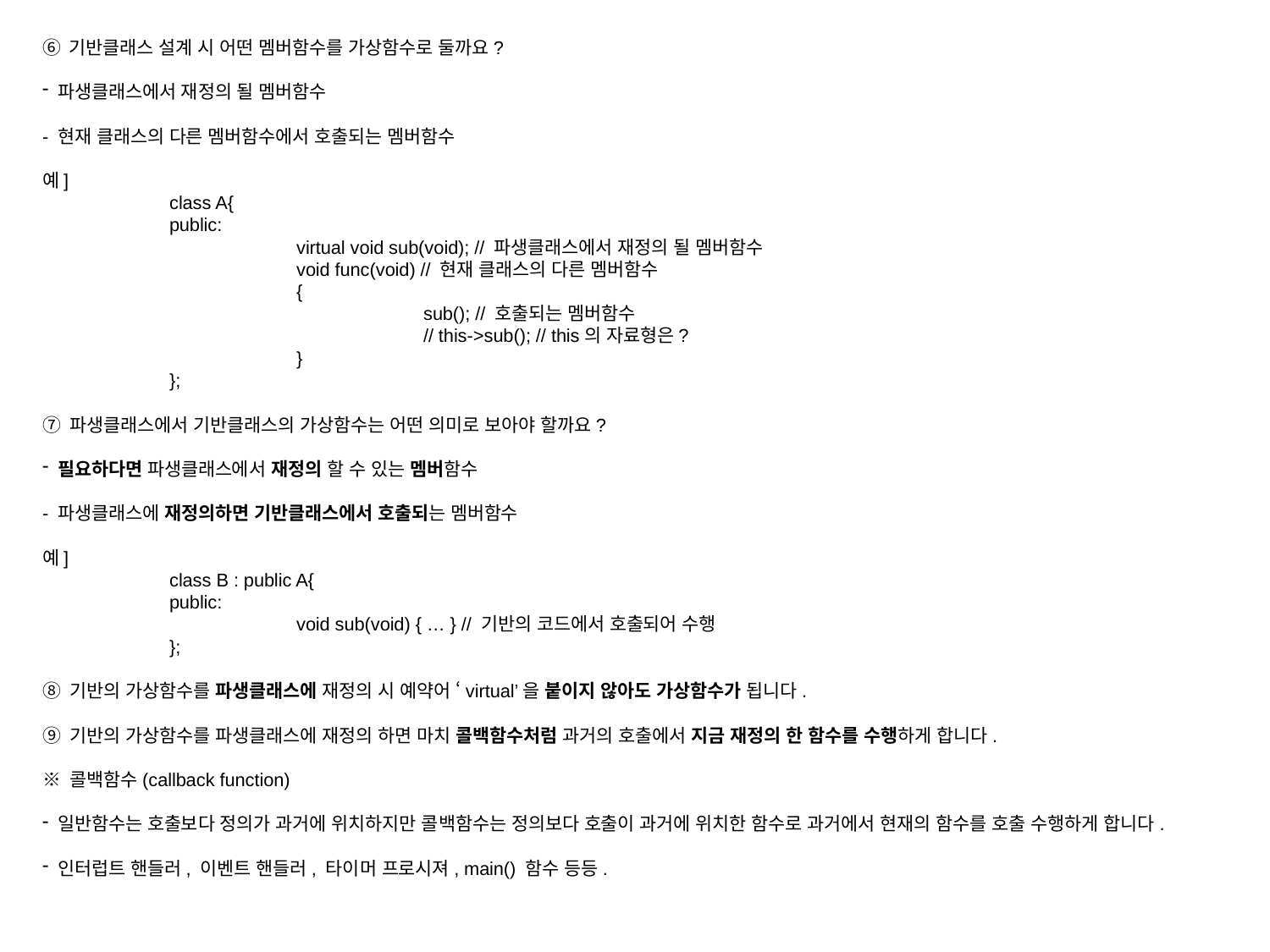

⑥ 기반클래스 설계 시 어떤 멤버함수를 가상함수로 둘까요?

 파생클래스에서 재정의 될 멤버함수

- 현재 클래스의 다른 멤버함수에서 호출되는 멤버함수

예]
	class A{
	public:
		virtual void sub(void); // 파생클래스에서 재정의 될 멤버함수
		void func(void) // 현재 클래스의 다른 멤버함수
		{
			sub(); // 호출되는 멤버함수
			// this->sub(); // this의 자료형은?
		}
	};

⑦ 파생클래스에서 기반클래스의 가상함수는 어떤 의미로 보아야 할까요?

 필요하다면 파생클래스에서 재정의 할 수 있는 멤버함수

- 파생클래스에 재정의하면 기반클래스에서 호출되는 멤버함수

예]
	class B : public A{
	public:
		void sub(void) { … } // 기반의 코드에서 호출되어 수행
	};

⑧ 기반의 가상함수를 파생클래스에 재정의 시 예약어 ‘virtual’을 붙이지 않아도 가상함수가 됩니다.

⑨ 기반의 가상함수를 파생클래스에 재정의 하면 마치 콜백함수처럼 과거의 호출에서 지금 재정의 한 함수를 수행하게 합니다.

※ 콜백함수(callback function)

 일반함수는 호출보다 정의가 과거에 위치하지만 콜백함수는 정의보다 호출이 과거에 위치한 함수로 과거에서 현재의 함수를 호출 수행하게 합니다.

 인터럽트 핸들러, 이벤트 핸들러, 타이머 프로시져, main() 함수 등등.